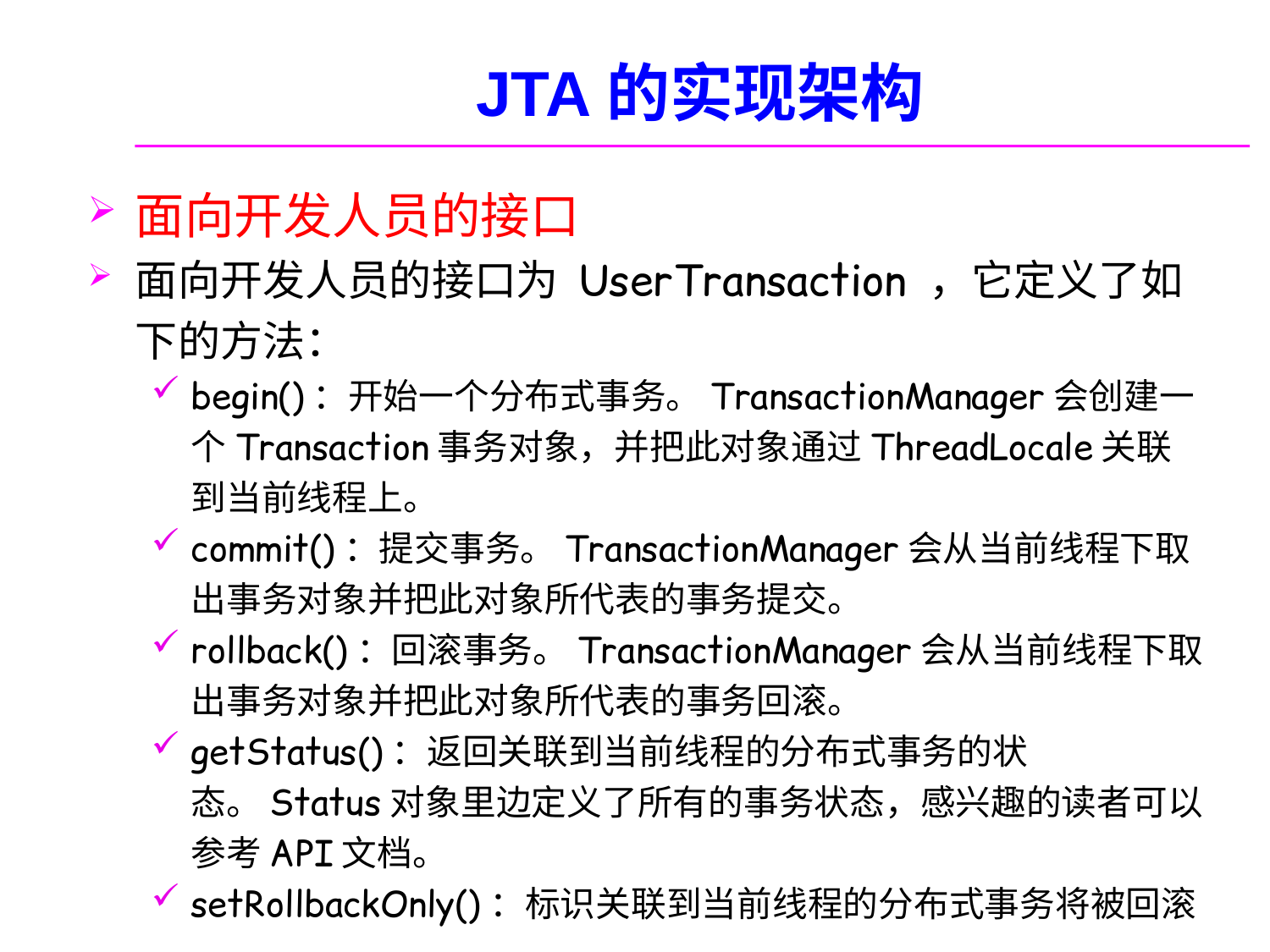

# JTA的实现架构
面向开发人员的接口
面向开发人员的接口为 UserTransaction ，它定义了如下的方法：
begin()：开始一个分布式事务。TransactionManager会创建一个Transaction事务对象，并把此对象通过ThreadLocale关联到当前线程上。
commit()：提交事务。TransactionManager会从当前线程下取出事务对象并把此对象所代表的事务提交。
rollback()：回滚事务。TransactionManager会从当前线程下取出事务对象并把此对象所代表的事务回滚。
getStatus()：返回关联到当前线程的分布式事务的状态。Status对象里边定义了所有的事务状态，感兴趣的读者可以参考API文档。
setRollbackOnly()：标识关联到当前线程的分布式事务将被回滚

57